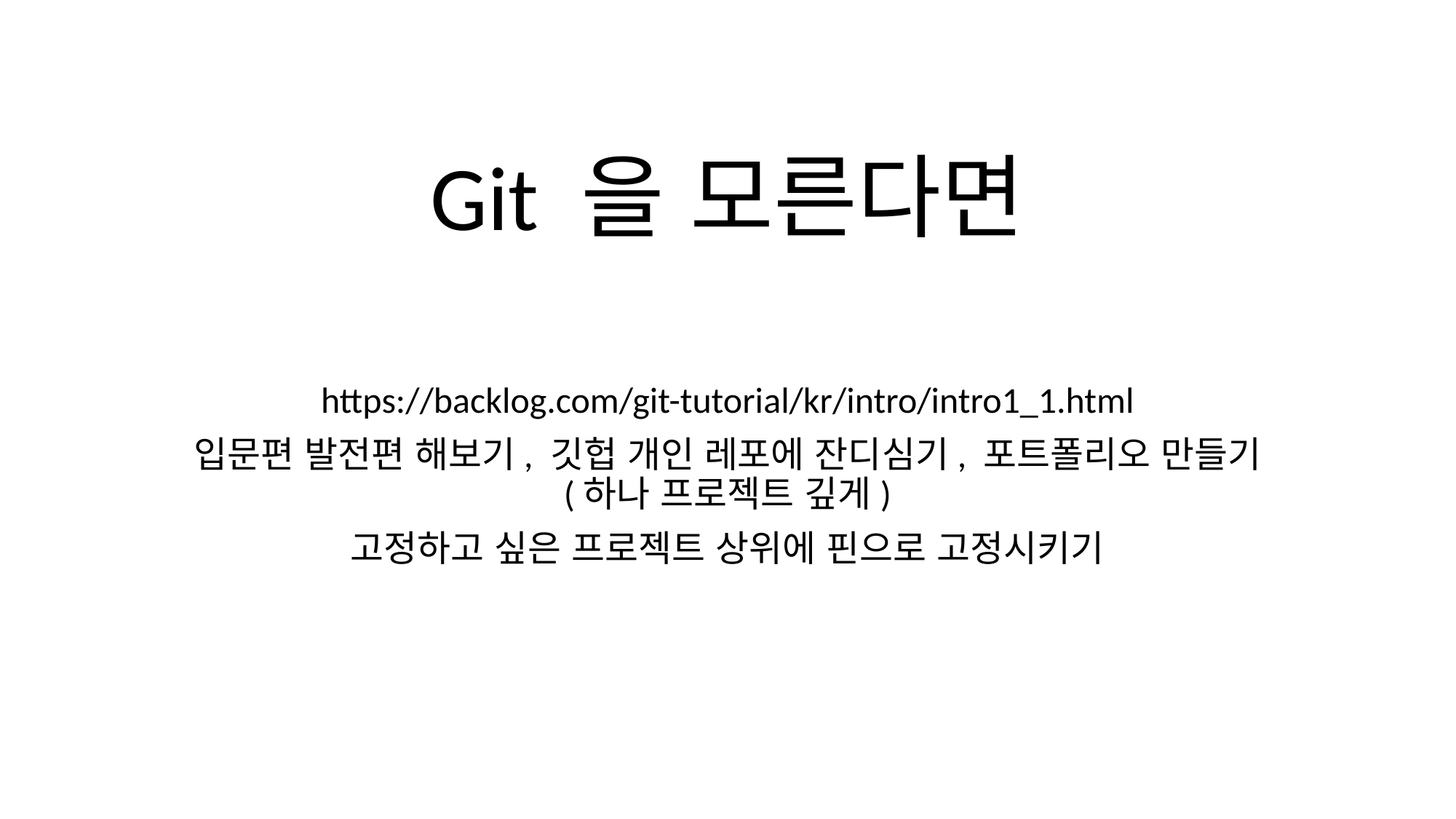

# Git 을 모른다면

https://backlog.com/git-tutorial/kr/intro/intro1_1.html
입문편 발전편 해보기, 깃헙 개인 레포에 잔디심기, 포트폴리오 만들기 (하나 프로젝트 깊게)
고정하고 싶은 프로젝트 상위에 핀으로 고정시키기